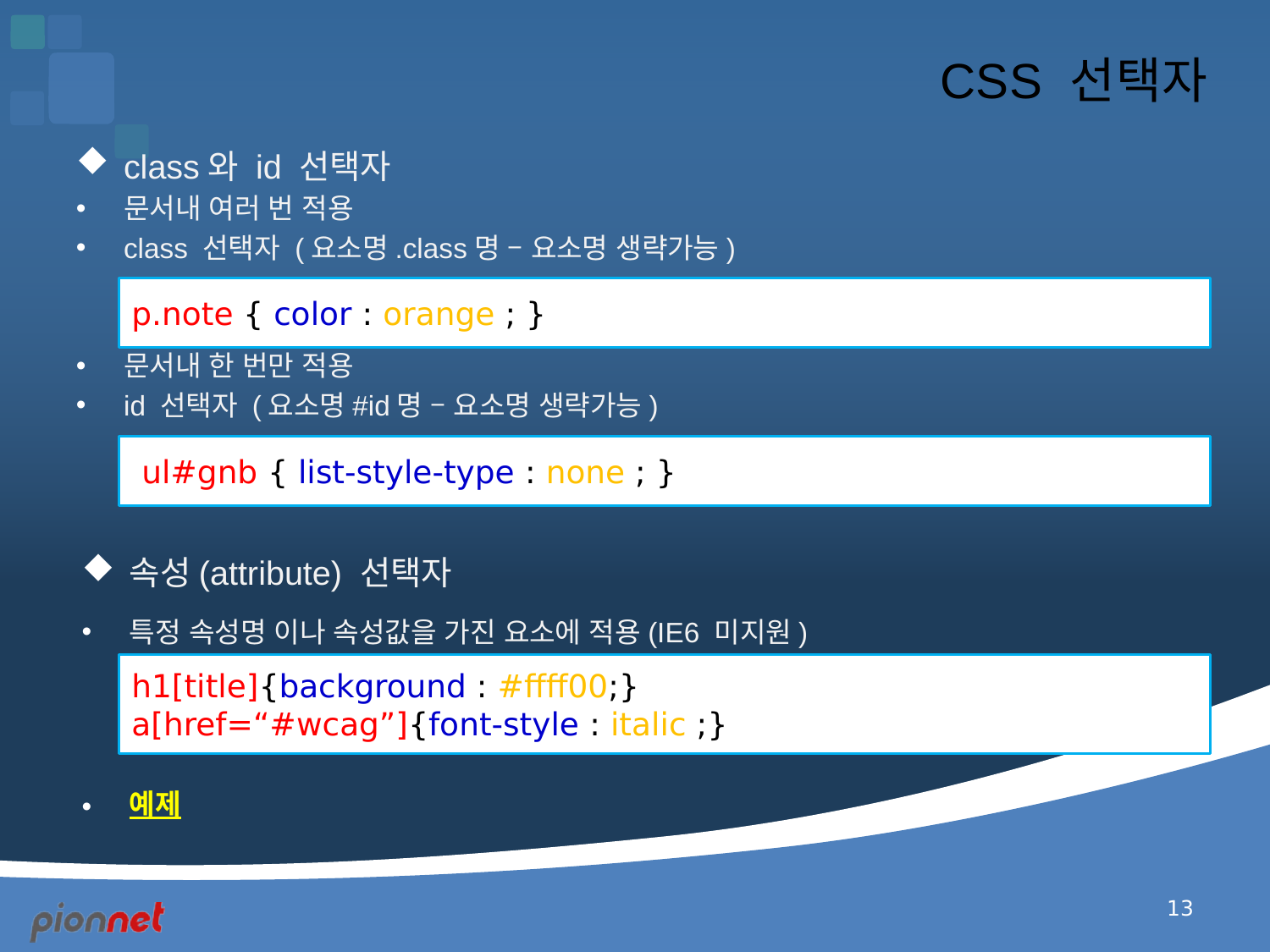

# CSS 선택자
class와 id 선택자
문서내 여러 번 적용
class 선택자 (요소명.class명 – 요소명 생략가능)

문서내 한 번만 적용
id 선택자 (요소명#id명 – 요소명 생략가능)
p.note { color : orange ; }
 ul#gnb { list-style-type : none ; }
속성(attribute) 선택자
특정 속성명 이나 속성값을 가진 요소에 적용(IE6 미지원)

예제

h1[title]{background : #ffff00;}
a[href=“#wcag”]{font-style : italic ;}

13